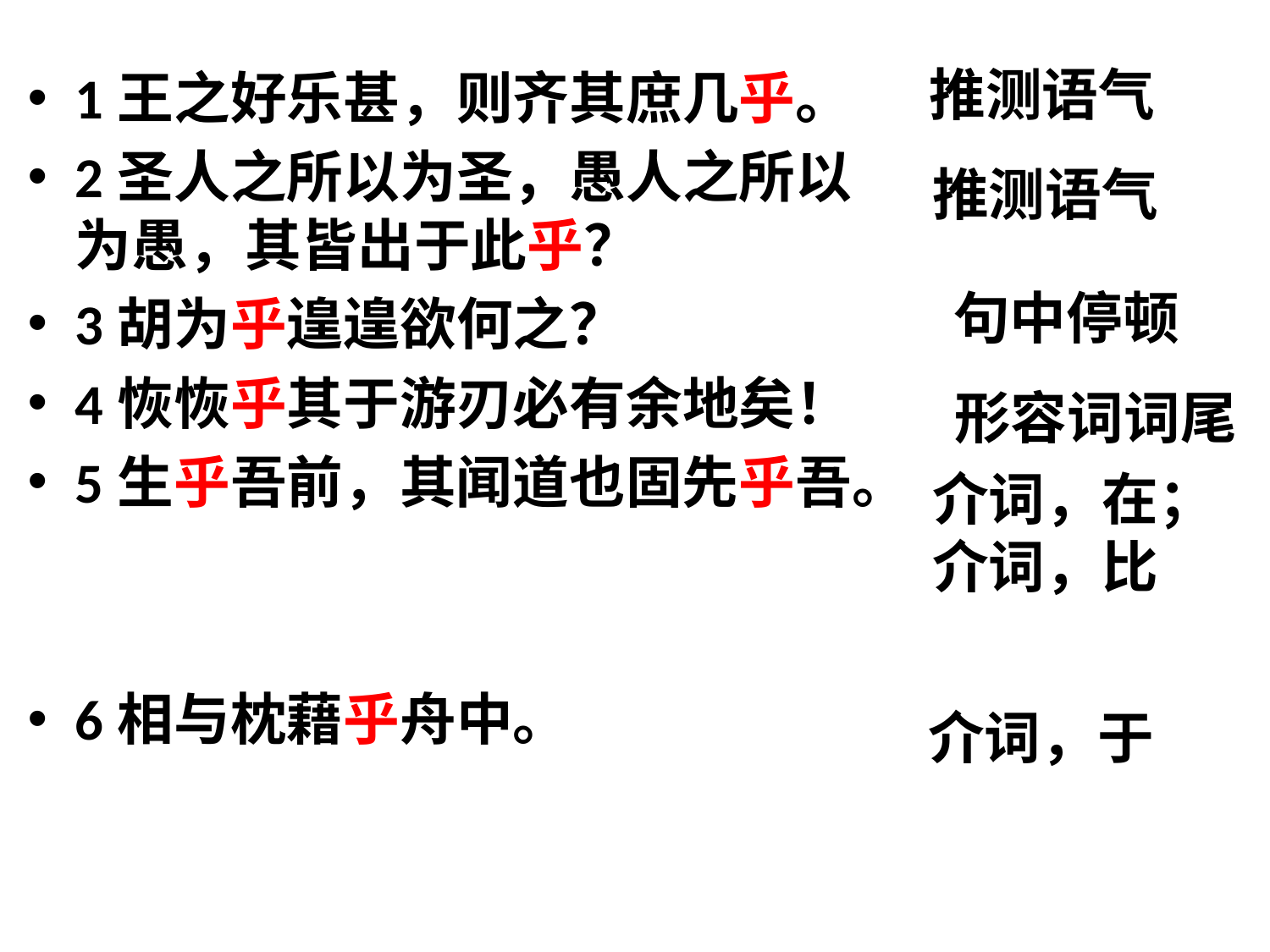

推测语气
1王之好乐甚，则齐其庶几乎。
2圣人之所以为圣，愚人之所以为愚，其皆出于此乎？
3胡为乎遑遑欲何之？
4恢恢乎其于游刃必有余地矣！
5生乎吾前，其闻道也固先乎吾。

6相与枕藉乎舟中。
推测语气
句中停顿
形容词词尾
介词，在；介词，比
介词，于